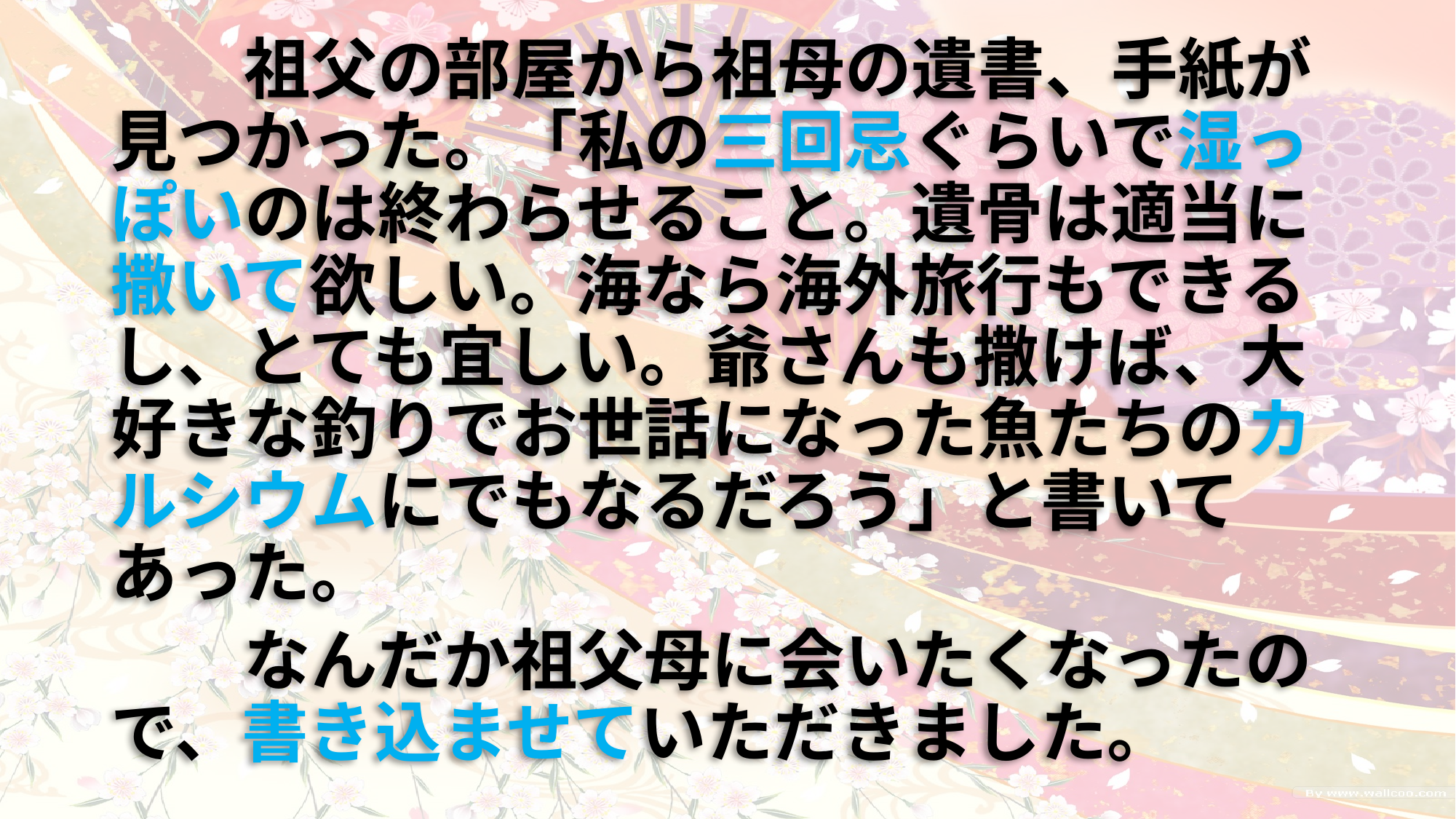

祖父の部屋から祖母の遺書、手紙が見つかった。「私の三回忌ぐらいで湿っぽいのは終わらせること。遺骨は適当に撒いて欲しい。海なら海外旅行もできるし、とても宜しい。爺さんも撒けば、大好きな釣りでお世話になった魚たちのカルシウムにでもなるだろう」と書いてあった。
　　なんだか祖父母に会いたくなったので、書き込ませていただきました。